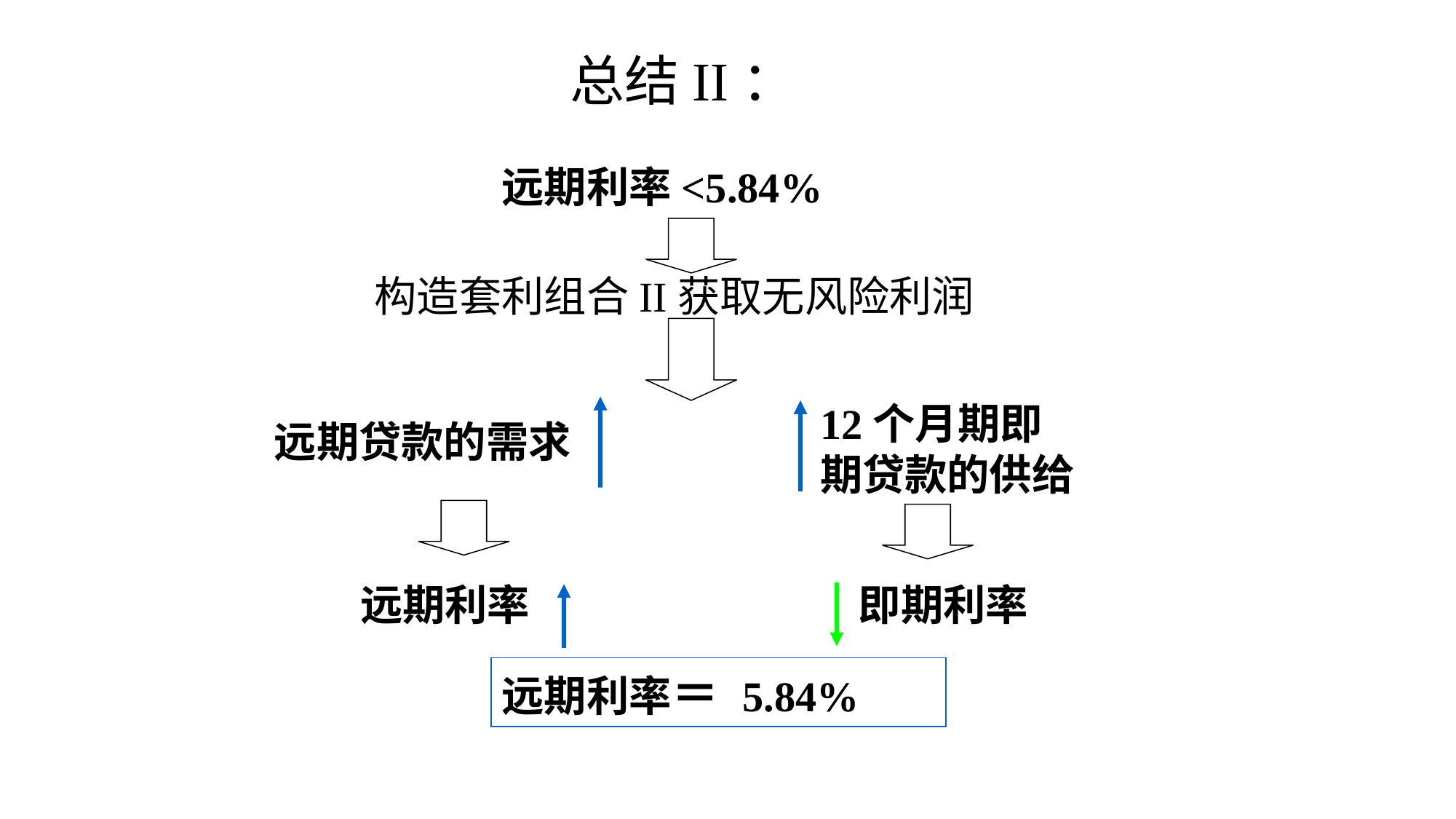

# 总结II：
远期利率<5.84%

构造套利组合II获取无风险利润

12个月期即期贷款的供给

远期贷款的需求

远期利率
即期利率

远期利率＝ 5.84%